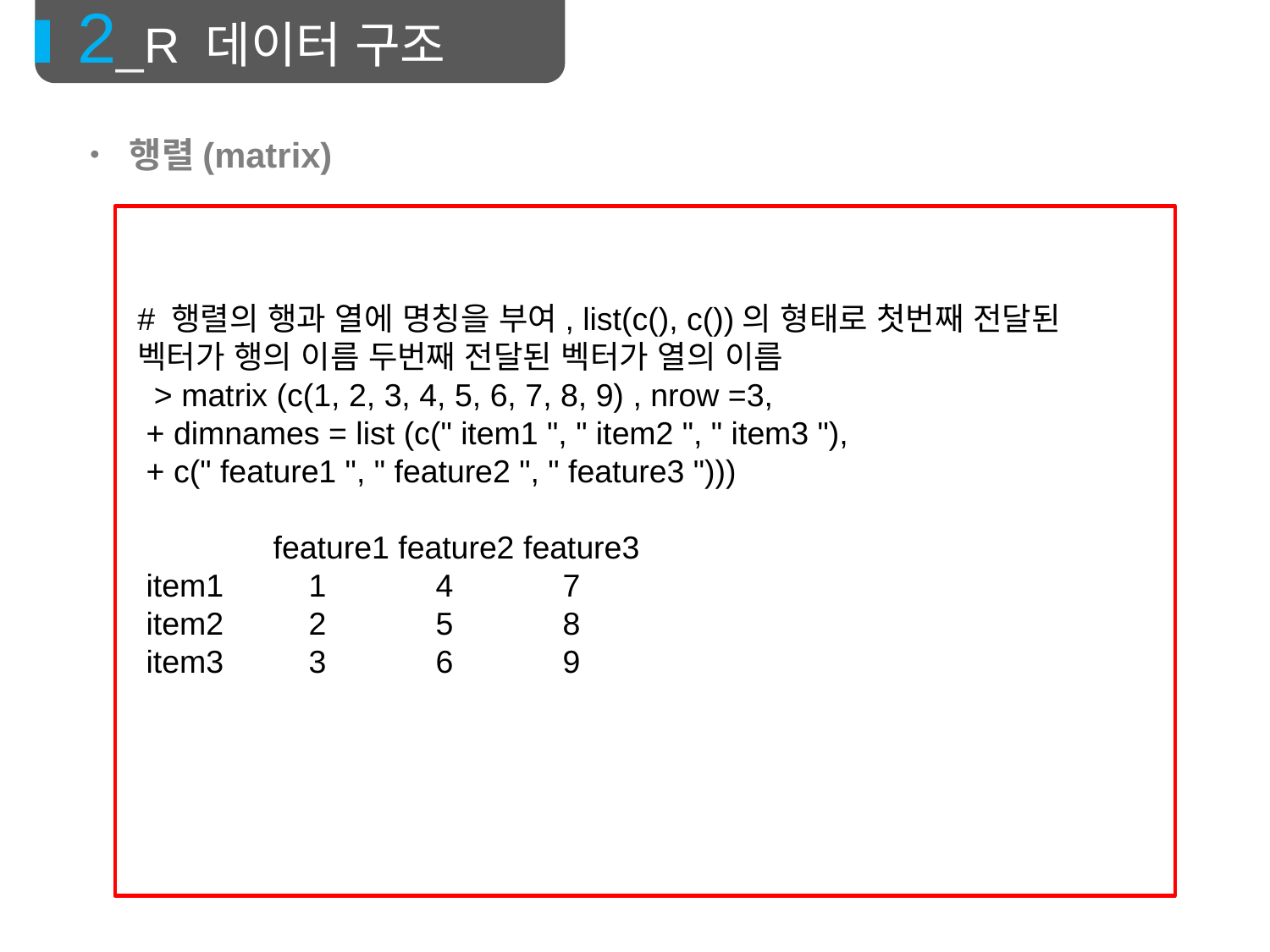

2_R 데이터 구조

• 행렬(matrix)

# 행렬의 행과 열에 명칭을 부여, list(c(), c())의 형태로 첫번째 전달된 벡터가 행의 이름 두번째 전달된 벡터가 열의 이름 > matrix (c(1, 2, 3, 4, 5, 6, 7, 8, 9) , nrow =3, + dimnames = list (c(" item1 ", " item2 ", " item3 "), + c(" feature1 ", " feature2 ", " feature3 "))) feature1 feature2 feature3 item1	     1	     4	     7 item2	     2	     5	     8 item3	     3	     6	     9